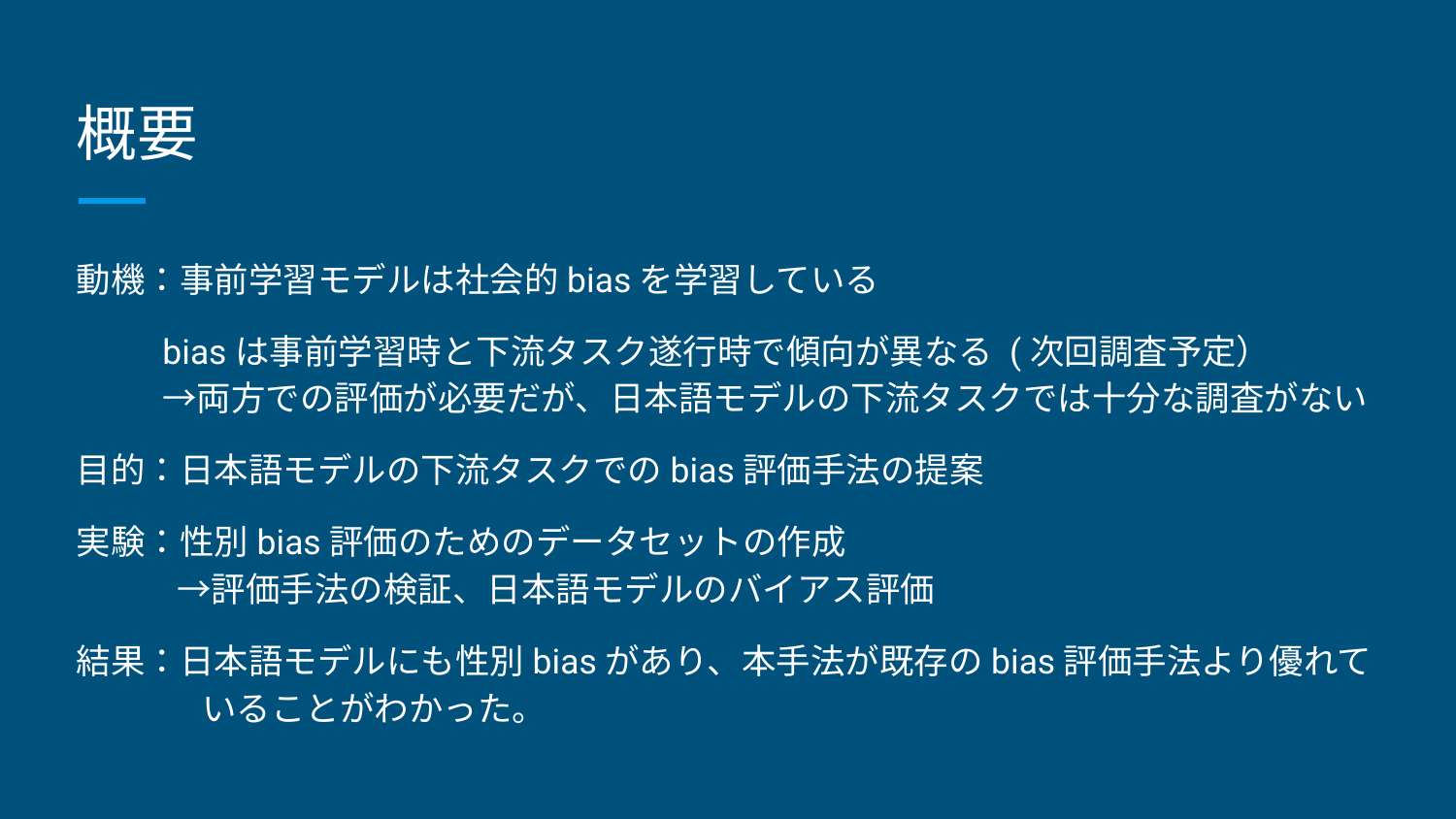

# 概要
動機：事前学習モデルは社会的biasを学習している
biasは事前学習時と下流タスク遂行時で傾向が異なる (次回調査予定）
→両方での評価が必要だが、日本語モデルの下流タスクでは十分な調査がない
目的：日本語モデルの下流タスクでのbias評価手法の提案
実験：性別bias評価のためのデータセットの作成
→評価手法の検証、日本語モデルのバイアス評価
結果：日本語モデルにも性別biasがあり、本手法が既存のbias評価手法より優れて    いることがわかった。